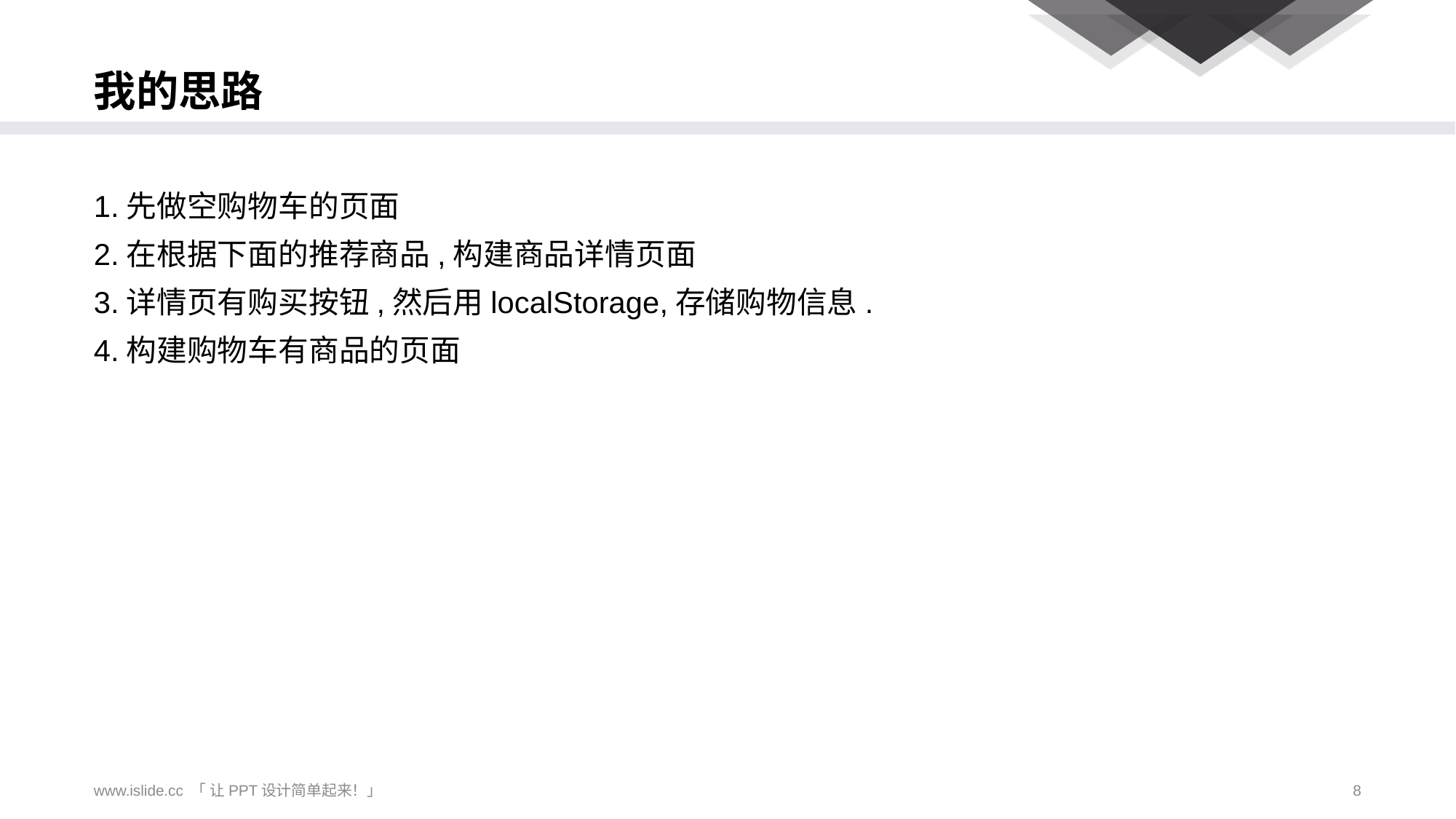

# 我的思路

1.先做空购物车的页面
2.在根据下面的推荐商品,构建商品详情页面
3.详情页有购买按钮,然后用localStorage,存储购物信息.
4.构建购物车有商品的页面

www.islide.cc 「 让PPT设计简单起来！」
8